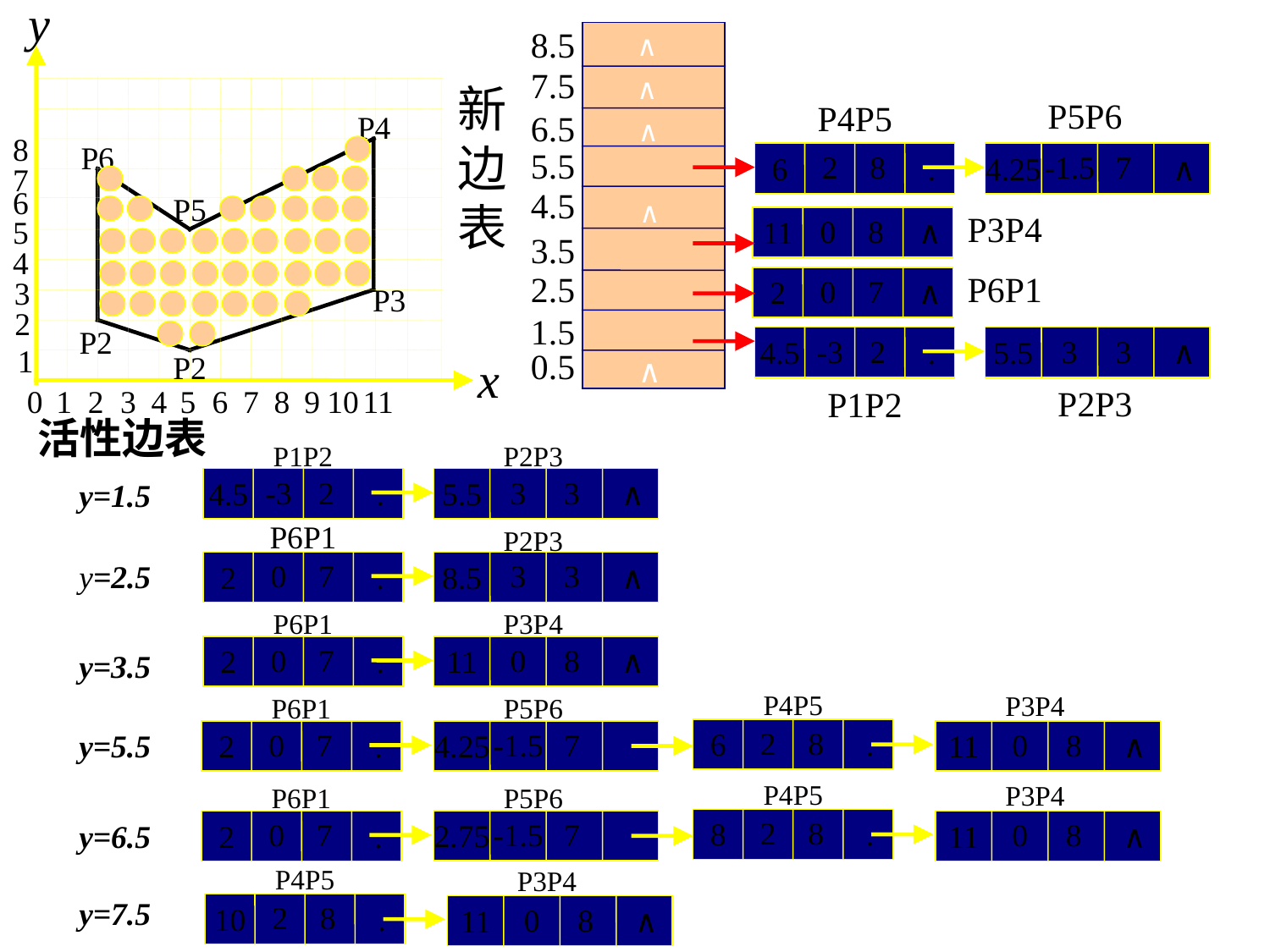

y

P4
8
P6

7

6
P5
5

4
3
P3

2
P2

1
P2
x
1
0
2
3
4
5
6
7
8
9
10
11
8.5

∧
7.5
∧
新边表
6.5
∧
5.5
4.5
∧
3.5
2.5
1.5
0.5
∧
2
8
6
.

-1.5
7
4.25
∧

0
8
11
∧

0
7
2
∧

-3
2
4.5
.

3
3
5.5
∧

P5P6
P4P5
P3P4
P6P1
P2P3
P1P2

活性边表
P1P2
P2P3
-3
2
4.5
.

3
3
5.5
∧

y=1.5
P6P1
P2P3
0
7
2
.

3
3
8.5
∧

y=2.5
P6P1
P3P4
0
7
2
.

0
8
11
∧

y=3.5
P4P5
P3P4
0
8
11
∧

P6P1
P5P6
2
8
6
.

-1.5
7
4.25

0
7
2
.

y=5.5
P4P5
P3P4
0
8
11
∧

P6P1
P5P6
2
8
8
.

-1.5
7
2.75

0
7
2
.

y=6.5
P4P5
P3P4
0
8
11
∧

2
8
10
.

y=7.5